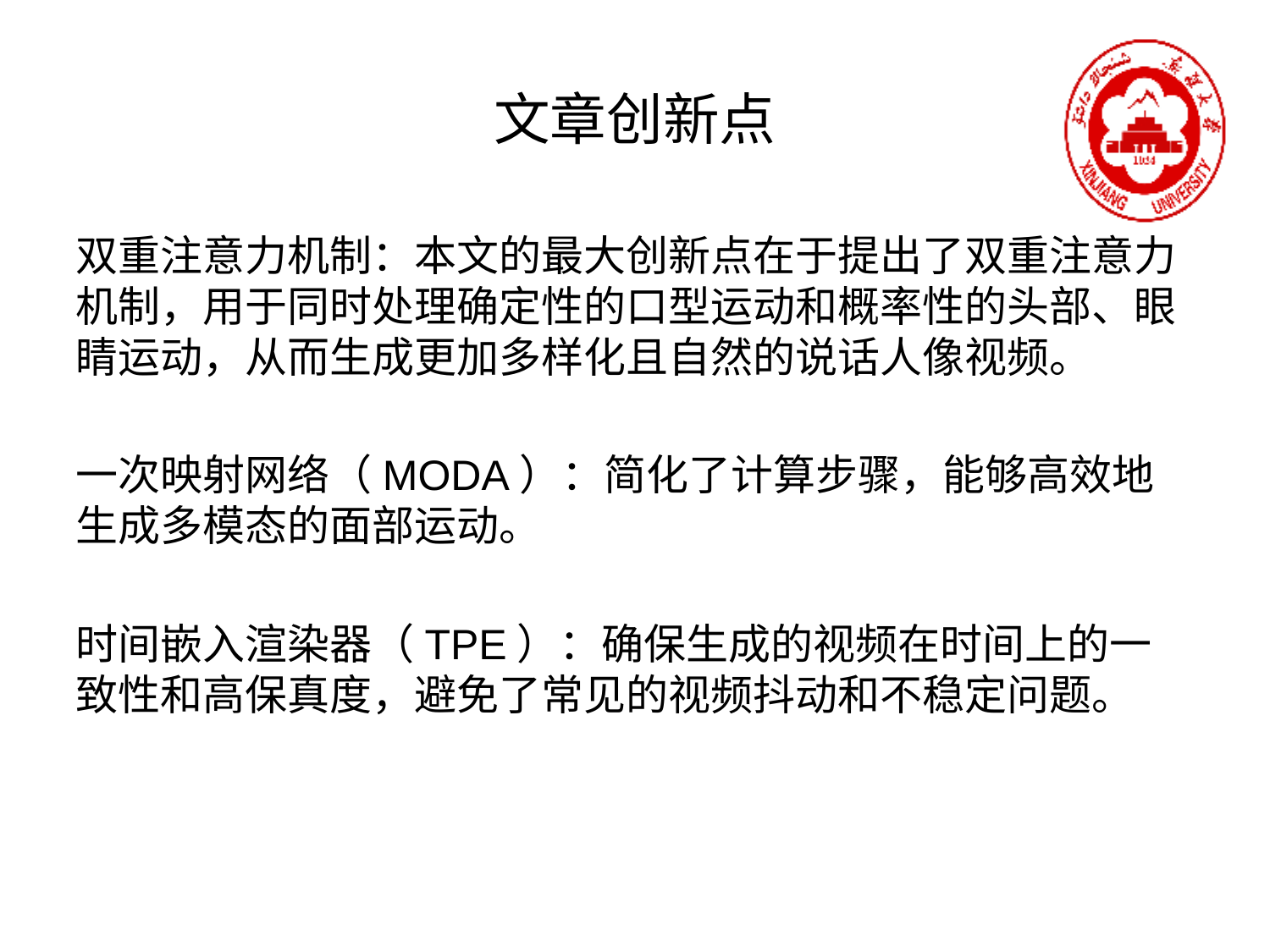

# 文章创新点
双重注意力机制：本文的最大创新点在于提出了双重注意力机制，用于同时处理确定性的口型运动和概率性的头部、眼睛运动，从而生成更加多样化且自然的说话人像视频。

一次映射网络（MODA）：简化了计算步骤，能够高效地生成多模态的面部运动。

时间嵌入渲染器（TPE）：确保生成的视频在时间上的一致性和高保真度，避免了常见的视频抖动和不稳定问题。